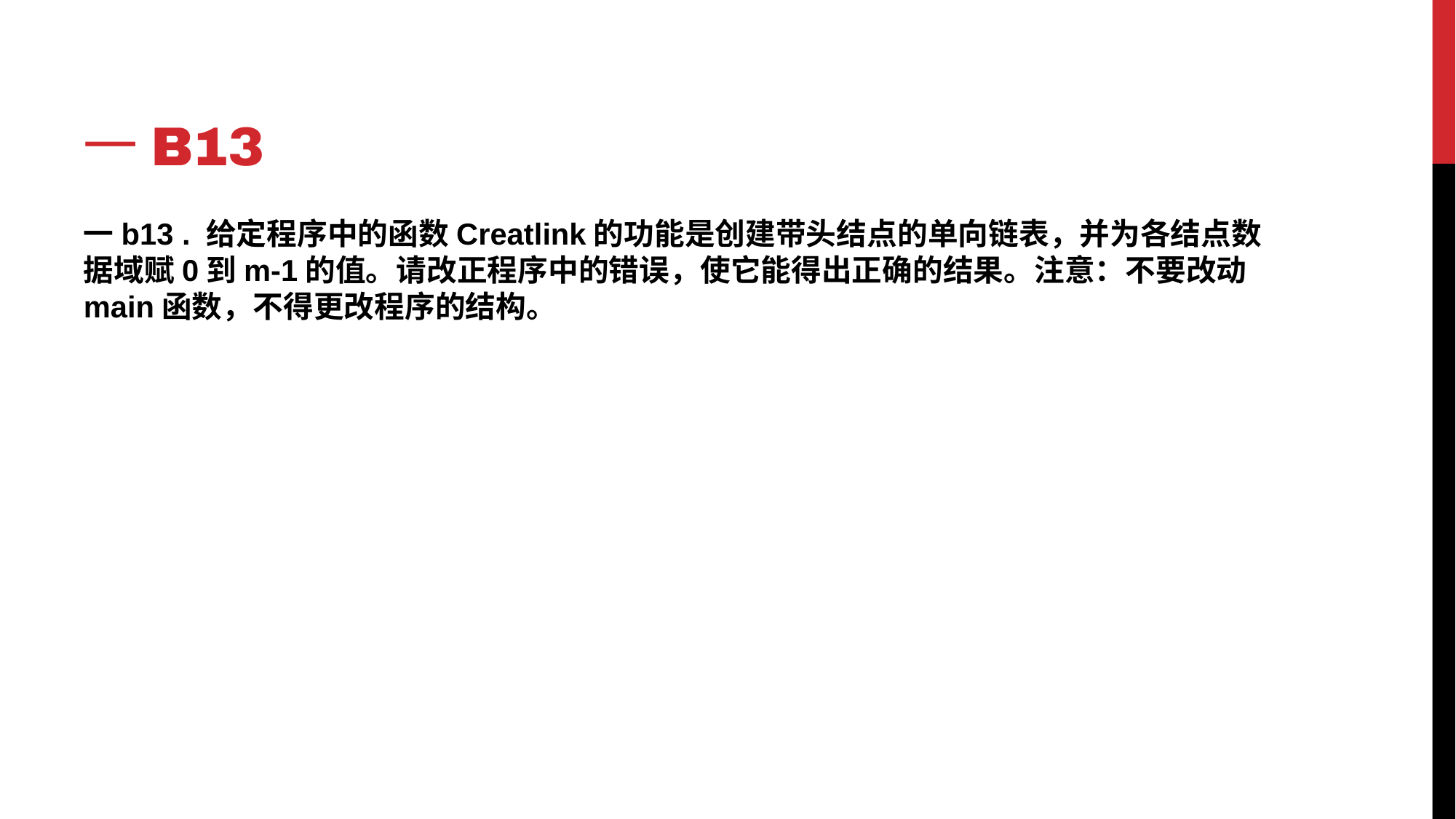

# 一b13
一b13 . 给定程序中的函数Creatlink的功能是创建带头结点的单向链表，并为各结点数据域赋0到m-1的值。请改正程序中的错误，使它能得出正确的结果。注意：不要改动main函数，不得更改程序的结构。